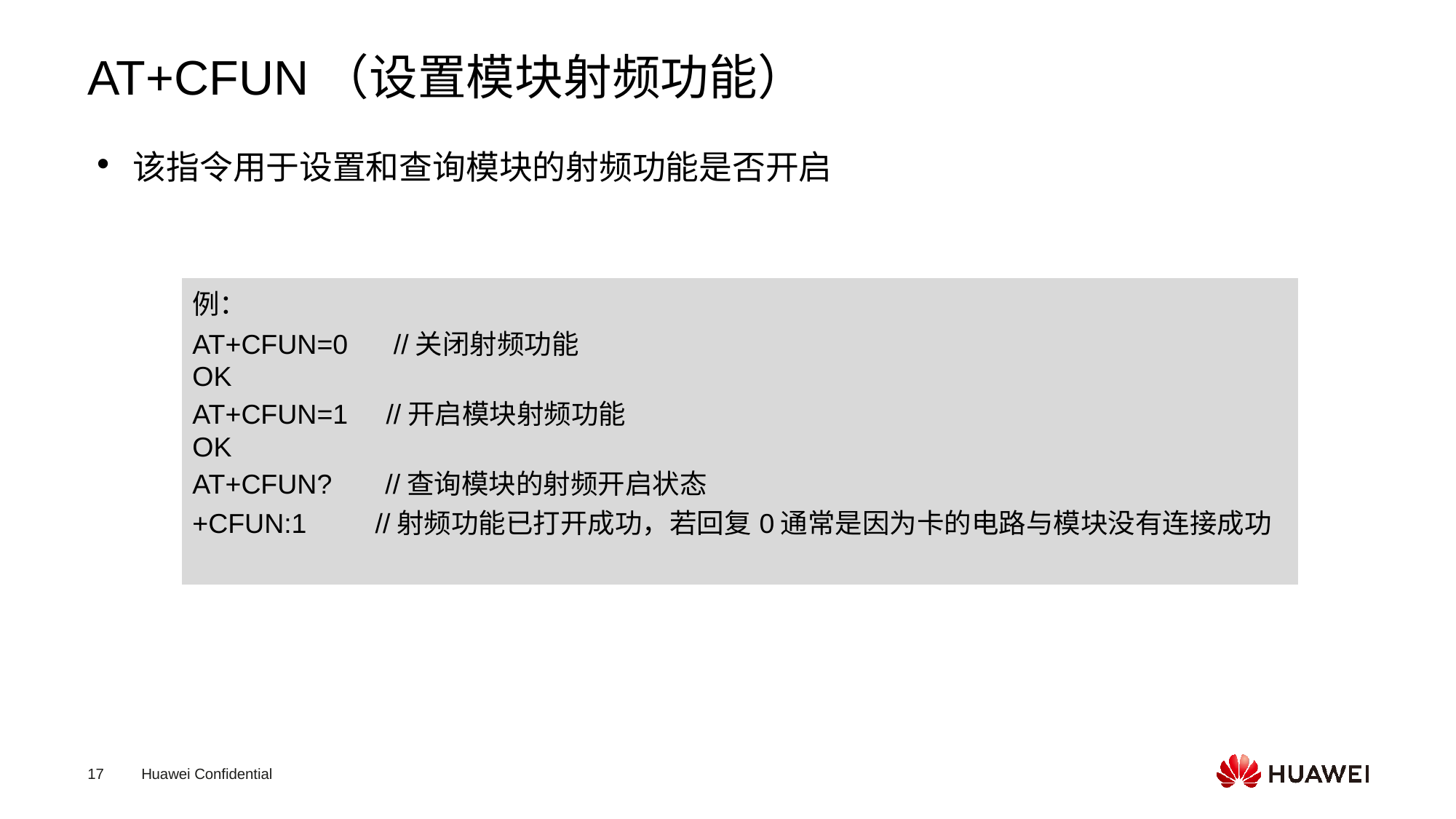

# AT+CFUN（设置模块射频功能）
该指令用于设置和查询模块的射频功能是否开启

| 例： AT+CFUN=0 //关闭射频功能 OK AT+CFUN=1 //开启模块射频功能 OK AT+CFUN? //查询模块的射频开启状态 +CFUN:1 //射频功能已打开成功，若回复0通常是因为卡的电路与模块没有连接成功 |
| --- |